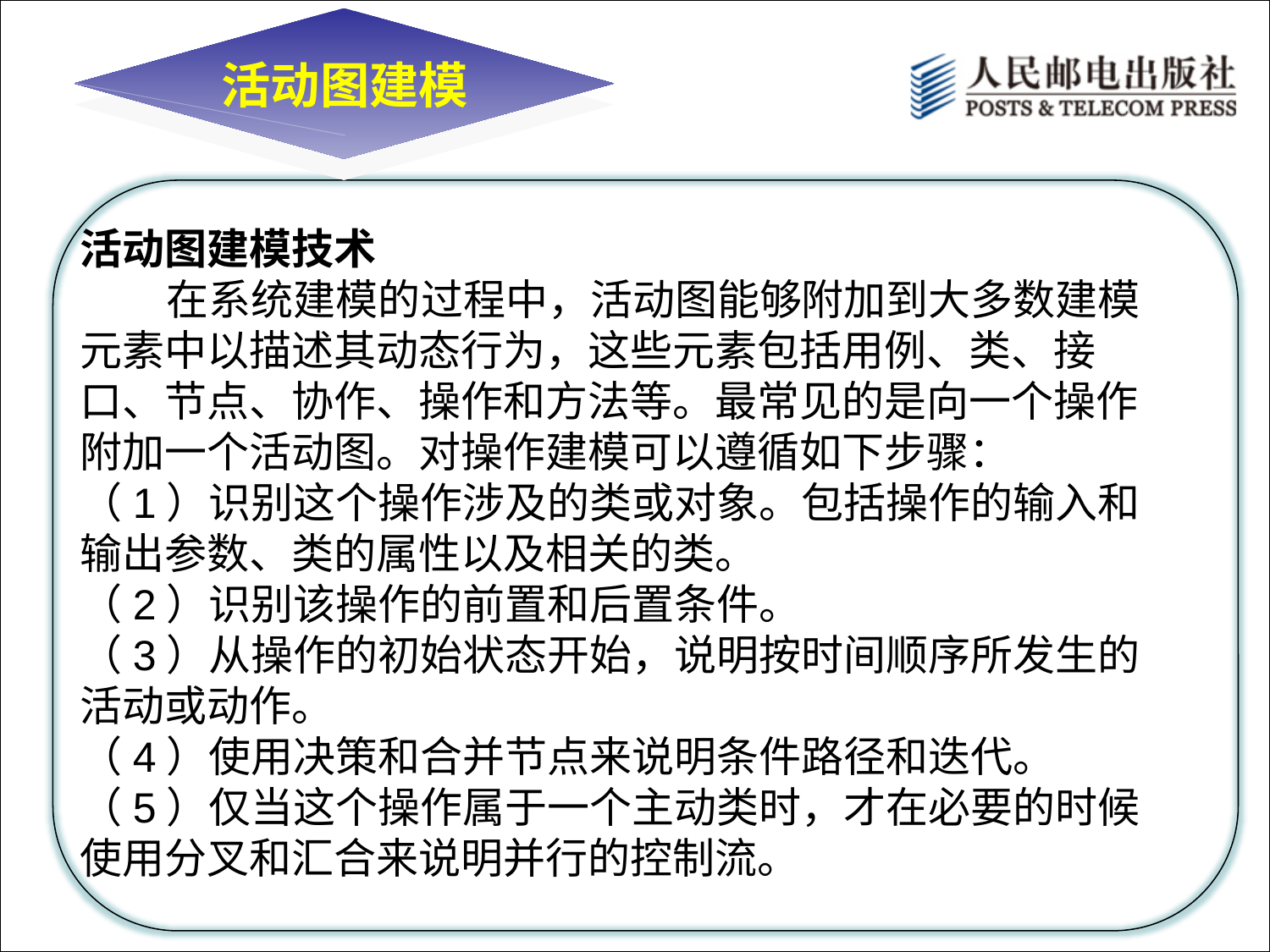

活动图建模

活动图建模技术
        在系统建模的过程中，活动图能够附加到大多数建模元素中以描述其动态行为，这些元素包括用例、类、接口、节点、协作、操作和方法等。最常见的是向一个操作附加一个活动图。对操作建模可以遵循如下步骤：
（1）识别这个操作涉及的类或对象。包括操作的输入和输出参数、类的属性以及相关的类。
（2）识别该操作的前置和后置条件。
（3）从操作的初始状态开始，说明按时间顺序所发生的活动或动作。
（4）使用决策和合并节点来说明条件路径和迭代。
（5）仅当这个操作属于一个主动类时，才在必要的时候使用分叉和汇合来说明并行的控制流。